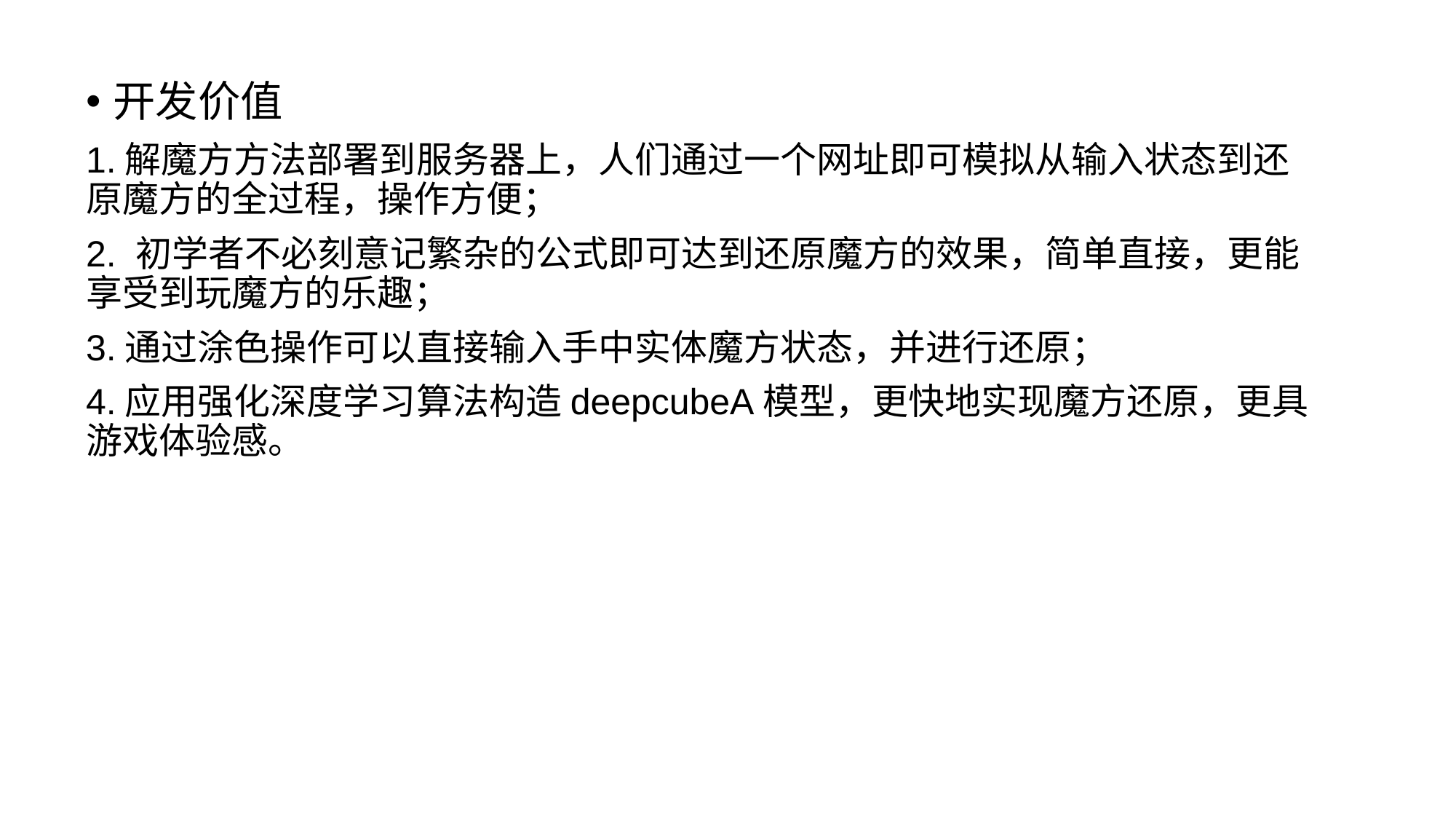

开发价值
1.解魔方方法部署到服务器上，人们通过一个网址即可模拟从输入状态到还原魔方的全过程，操作方便；
2. 初学者不必刻意记繁杂的公式即可达到还原魔方的效果，简单直接，更能享受到玩魔方的乐趣；
3.通过涂色操作可以直接输入手中实体魔方状态，并进行还原；
4.应用强化深度学习算法构造deepcubeA模型，更快地实现魔方还原，更具游戏体验感。